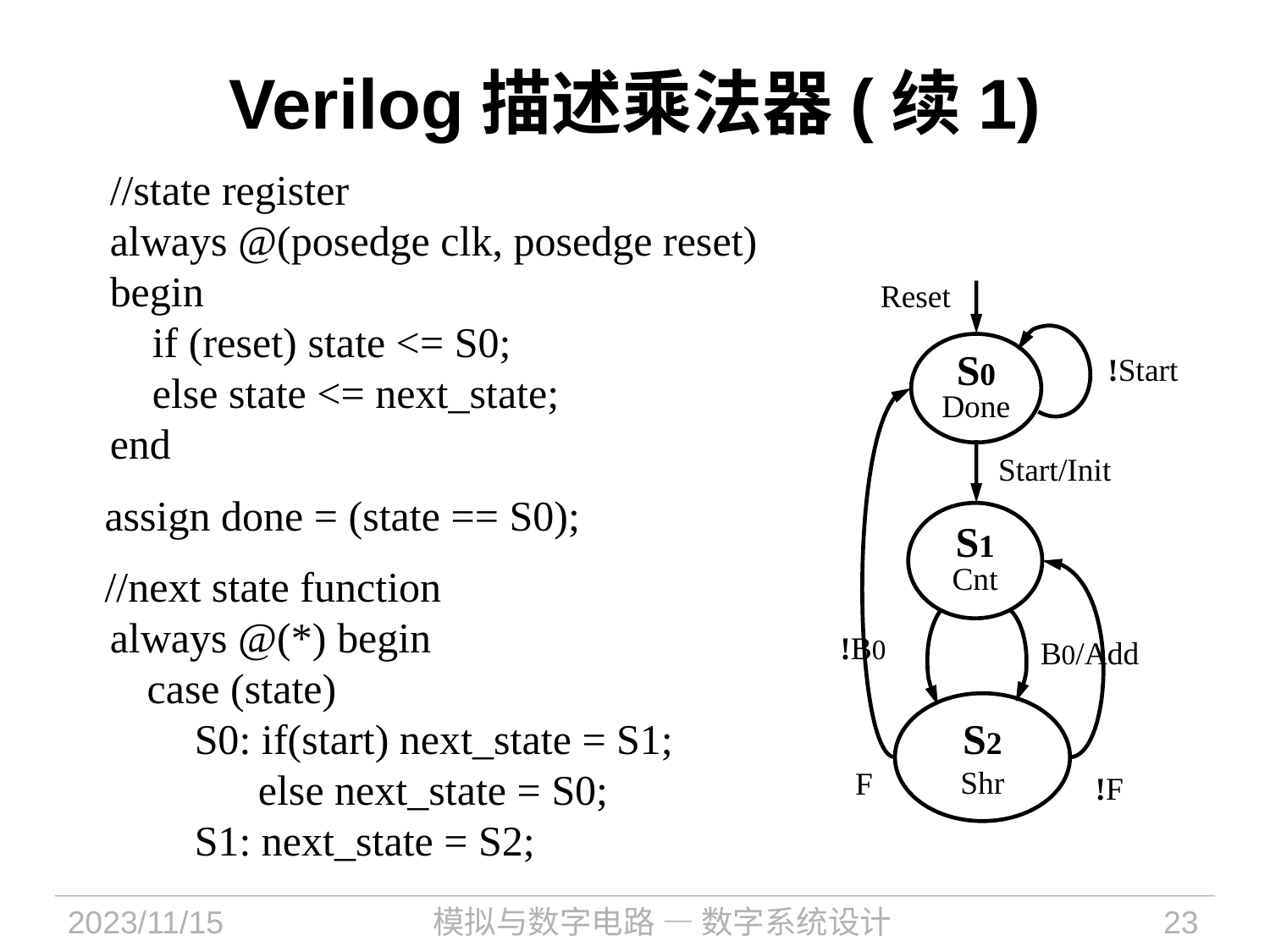

# Verilog描述乘法器(续1)
	//state register
	always @(posedge clk, posedge reset)
	begin
	    if (reset) state <= S0;
	    else state <= next_state;
	end

    assign done = (state == S0);

    //next state function
	always @(*) begin
        case (state)
	        S0: if(start) next_state = S1;
	              else next_state = S0;
	        S1: next_state = S2;
Reset

S0
Done
!Start

Start/Init
S1
Cnt

!B0
B0/Add
S2
Shr
F
!F
2023/11/15
模拟与数字电路 — 数字系统设计
23